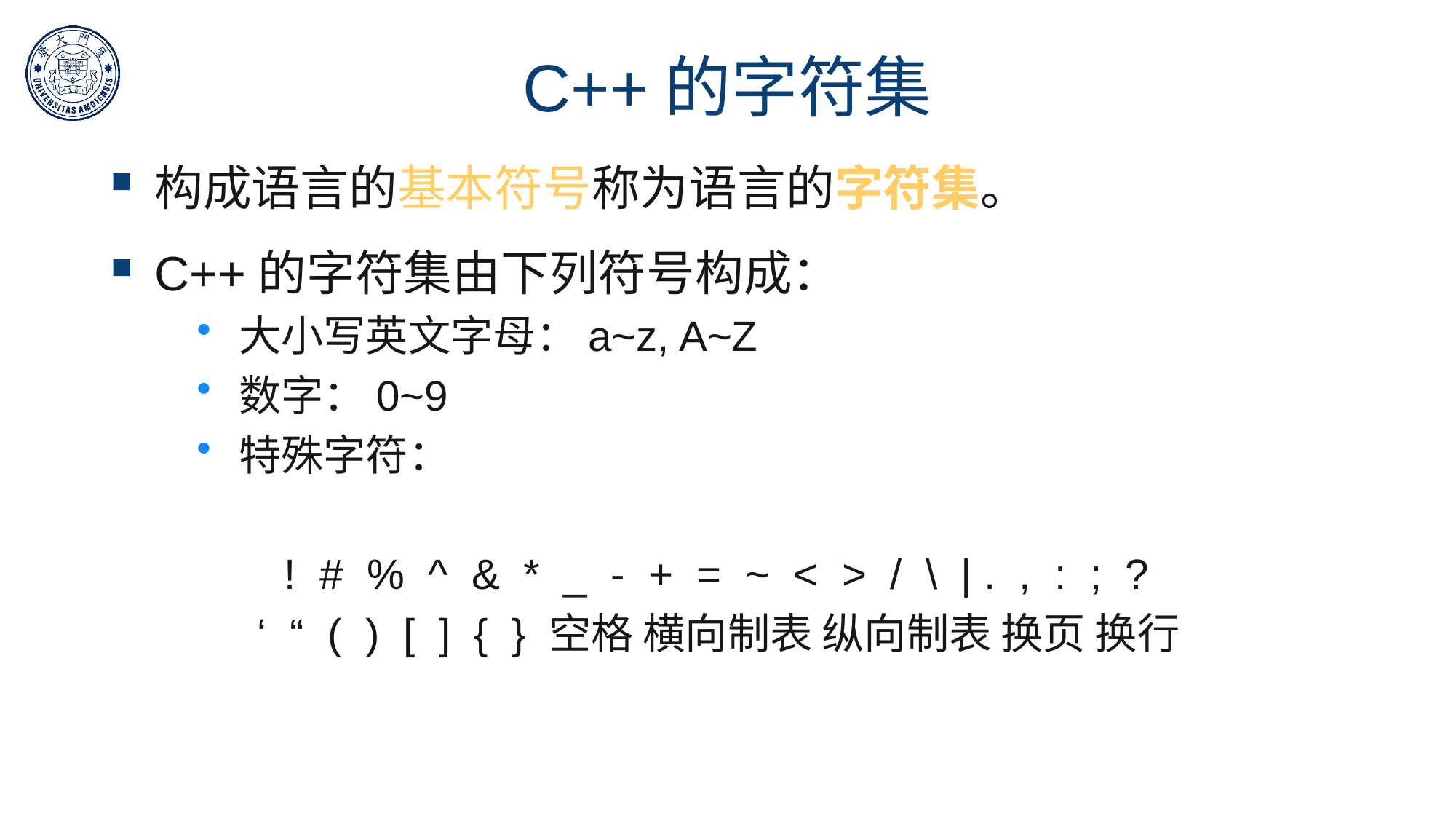

# C++的字符集
构成语言的基本符号称为语言的字符集。
C++的字符集由下列符号构成：
大小写英文字母：a~z, A~Z
数字：0~9
特殊字符：

!  #  %  ^  &  *  _  -  +  =  ~  <  >  /  \  | .  ,  :  ;  ?
‘  “  (  )  [  ]  {  } 空格 横向制表 纵向制表 换页 换行
56